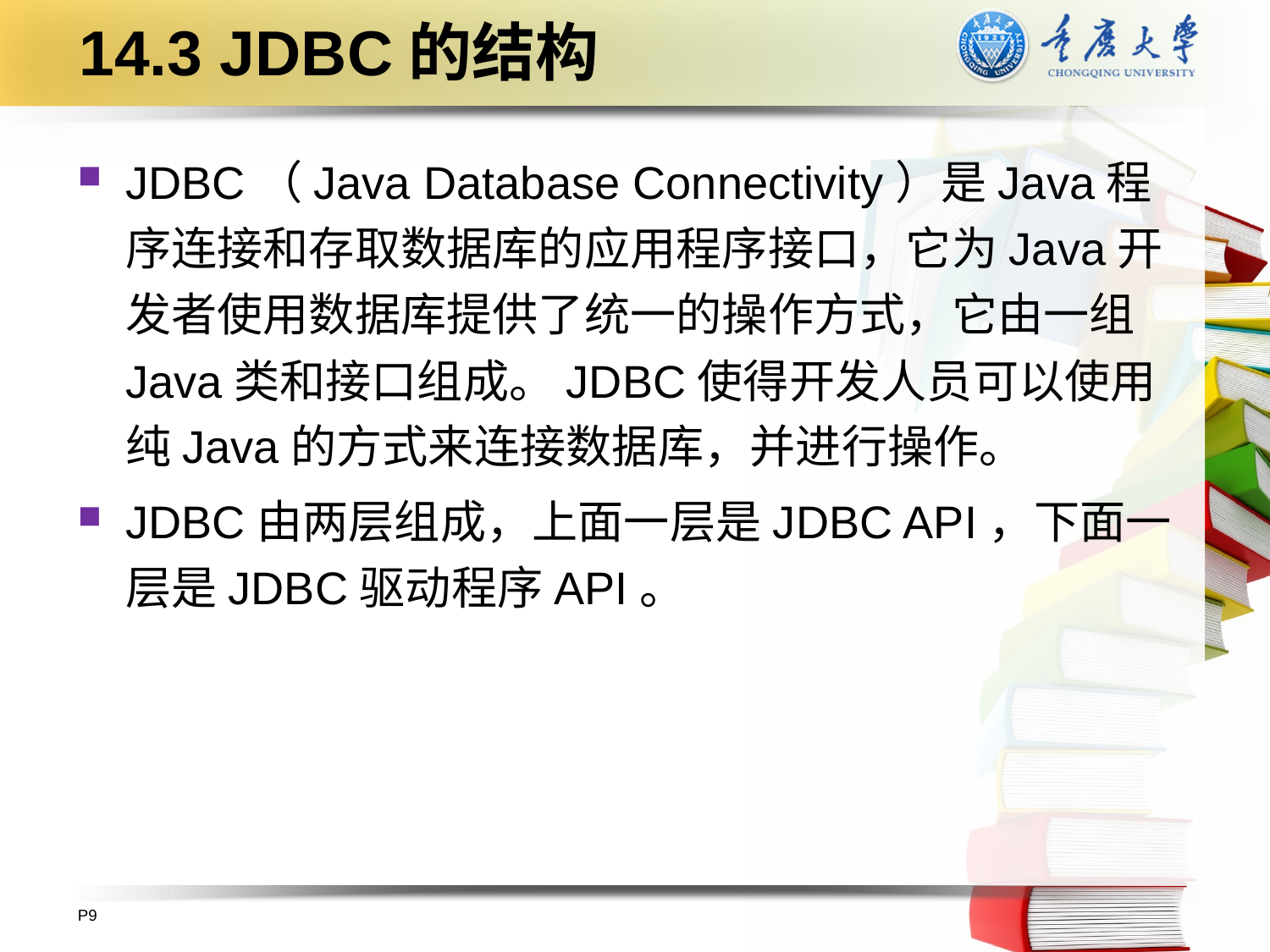

# 14.3 JDBC的结构
JDBC（Java Database Connectivity）是Java程序连接和存取数据库的应用程序接口，它为Java开发者使用数据库提供了统一的操作方式，它由一组Java类和接口组成。JDBC使得开发人员可以使用纯Java的方式来连接数据库，并进行操作。
JDBC由两层组成，上面一层是JDBC API，下面一层是JDBC驱动程序API。
P9